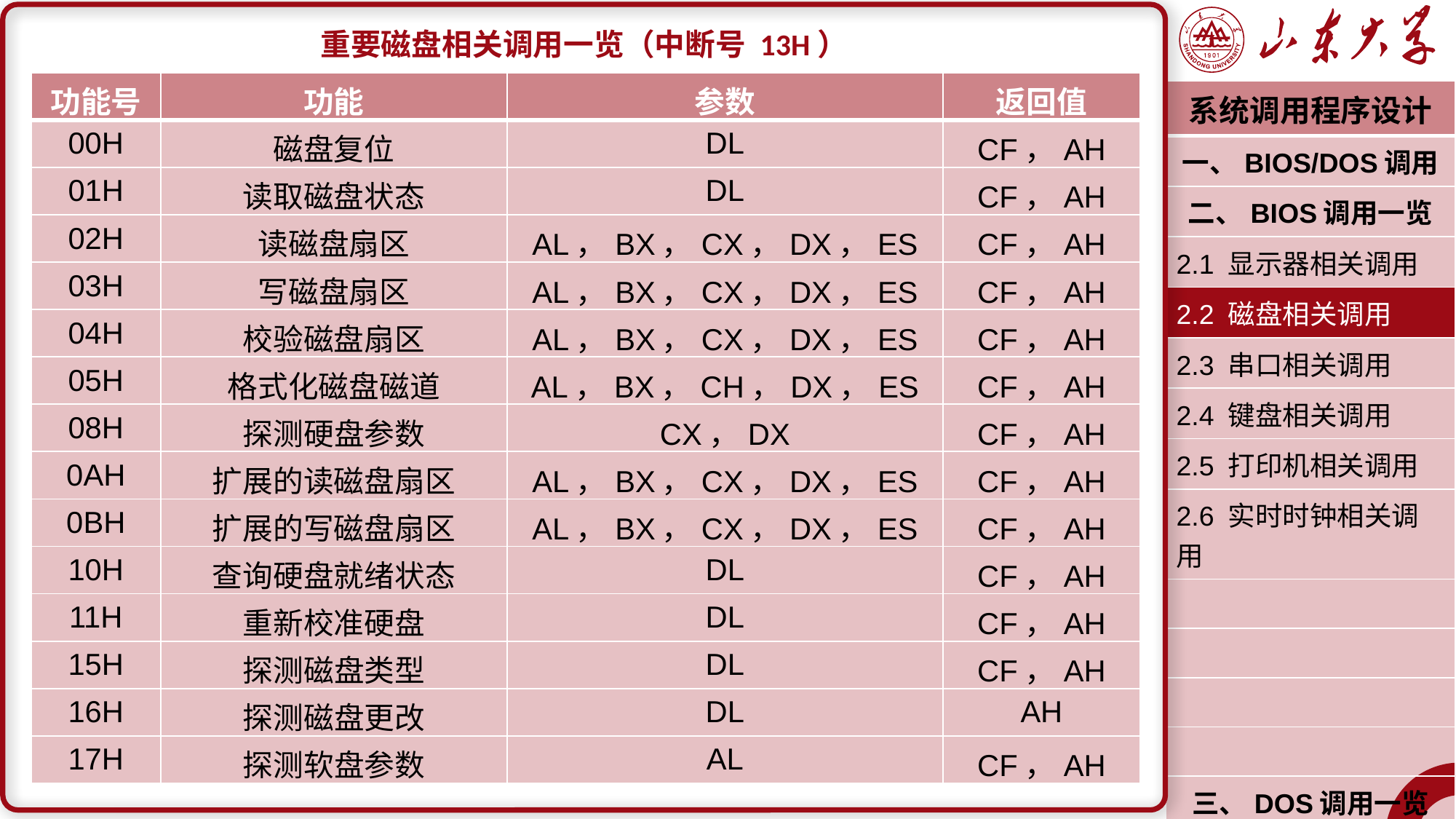

重要磁盘相关调用一览（中断号 13H）
| 功能号 | 功能 | 参数 | 返回值 |
| --- | --- | --- | --- |
| 00H | 磁盘复位 | DL | CF，AH |
| 01H | 读取磁盘状态 | DL | CF，AH |
| 02H | 读磁盘扇区 | AL，BX，CX，DX，ES | CF，AH |
| 03H | 写磁盘扇区 | AL，BX，CX，DX，ES | CF，AH |
| 04H | 校验磁盘扇区 | AL，BX，CX，DX，ES | CF，AH |
| 05H | 格式化磁盘磁道 | AL，BX，CH，DX，ES | CF，AH |
| 08H | 探测硬盘参数 | CX，DX | CF，AH |
| 0AH | 扩展的读磁盘扇区 | AL，BX，CX，DX，ES | CF，AH |
| 0BH | 扩展的写磁盘扇区 | AL，BX，CX，DX，ES | CF，AH |
| 10H | 查询硬盘就绪状态 | DL | CF，AH |
| 11H | 重新校准硬盘 | DL | CF，AH |
| 15H | 探测磁盘类型 | DL | CF，AH |
| 16H | 探测磁盘更改 | DL | AH |
| 17H | 探测软盘参数 | AL | CF，AH |
| 系统调用程序设计 |
| --- |
| 一、BIOS/DOS调用 |
| 二、BIOS调用一览 |
| 2.1 显示器相关调用 |
| 2.2 磁盘相关调用 |
| 2.3 串口相关调用 |
| 2.4 键盘相关调用 |
| 2.5 打印机相关调用 |
| 2.6 实时时钟相关调用 |
|  |
|  |
|  |
|  |
| 三、DOS调用一览 |
| 潘润宇 2022.10 |